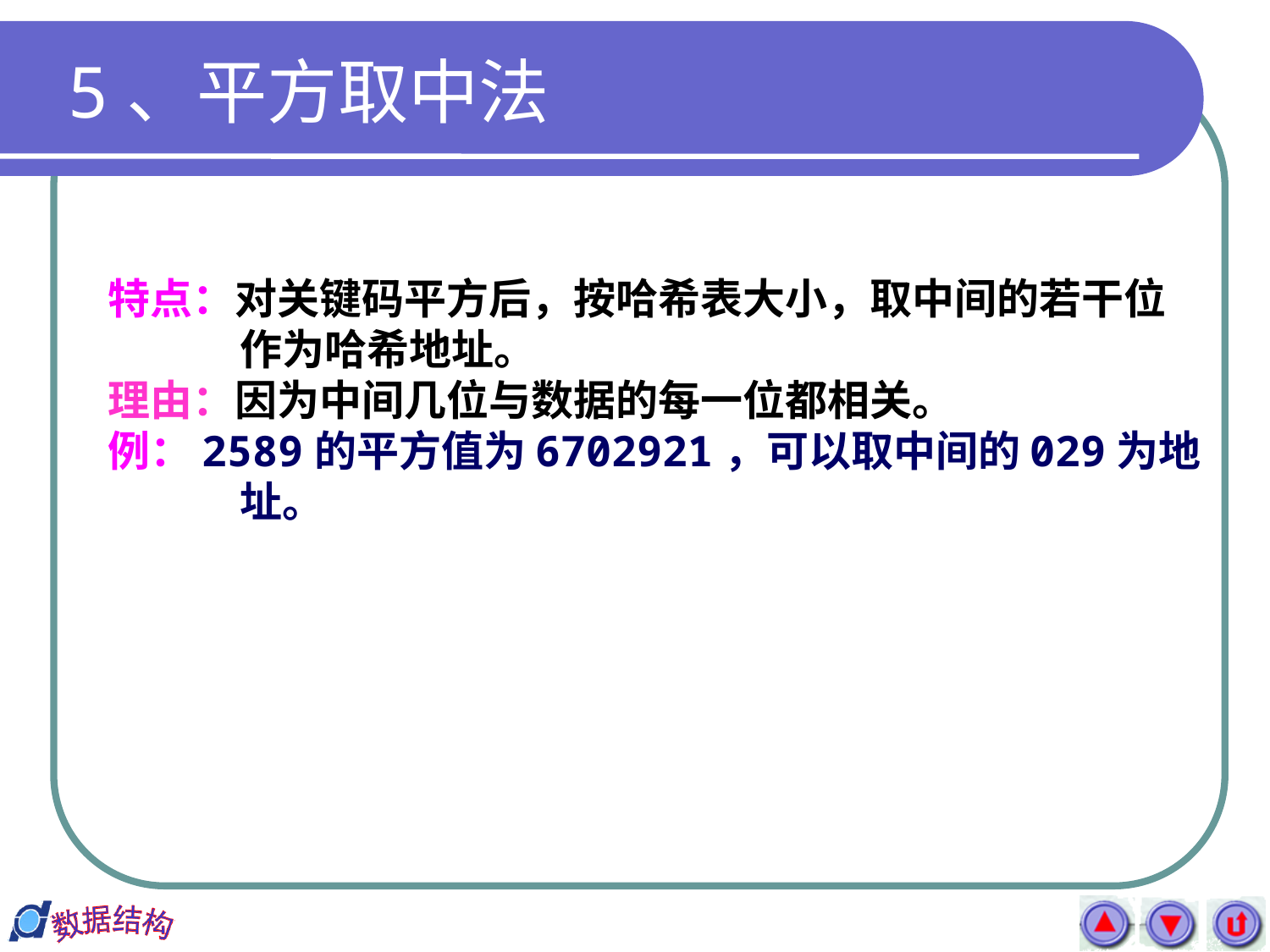

# 5、平方取中法
特点：对关键码平方后，按哈希表大小，取中间的若干位作为哈希地址。
理由：因为中间几位与数据的每一位都相关。
例：2589的平方值为6702921，可以取中间的029为地址。